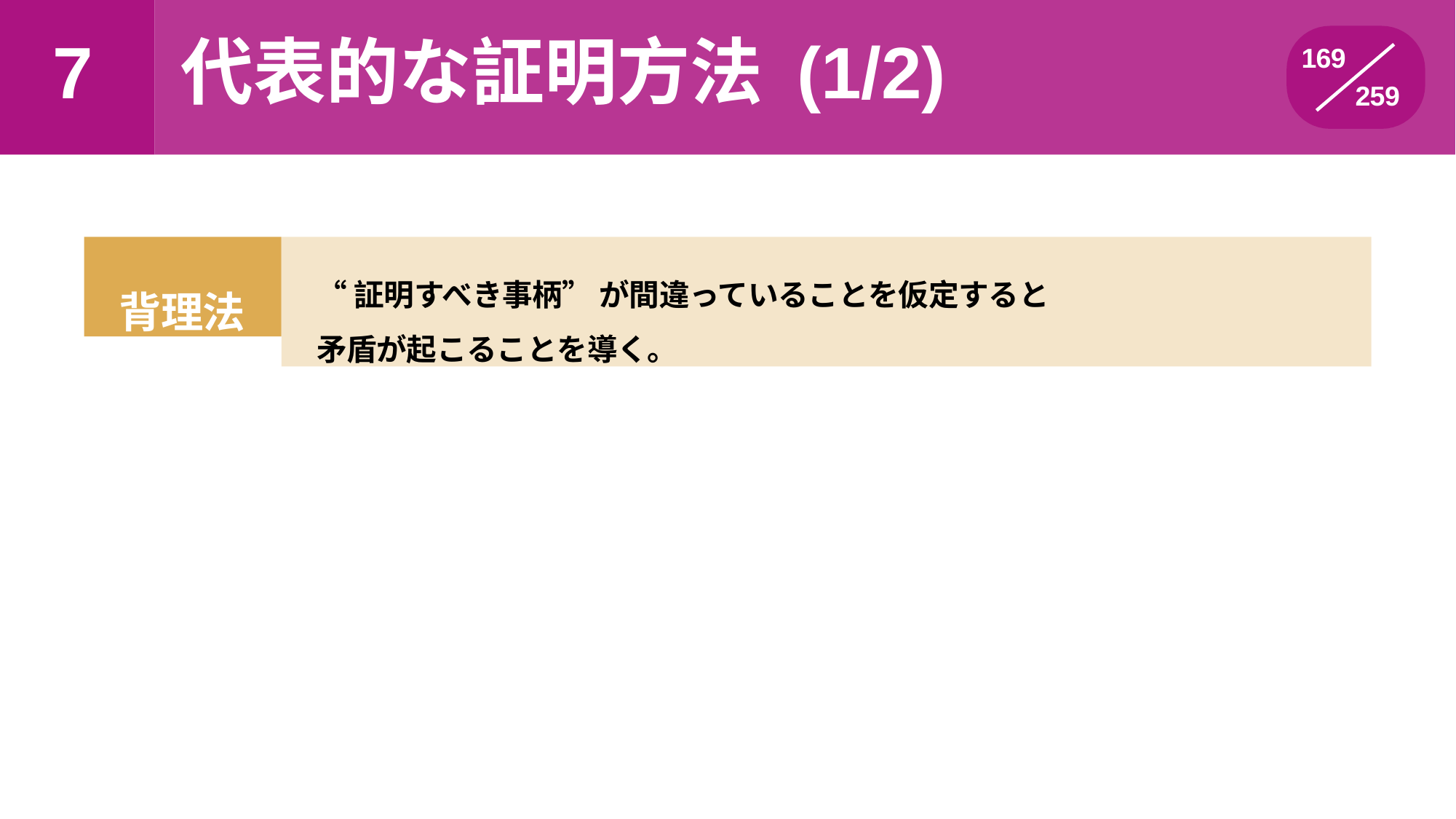

# 7	代表的な証明方法 (1/2)
169
259
背理法

“証明すべき事柄” が間違っていることを仮定すると
矛盾が起こることを導く。